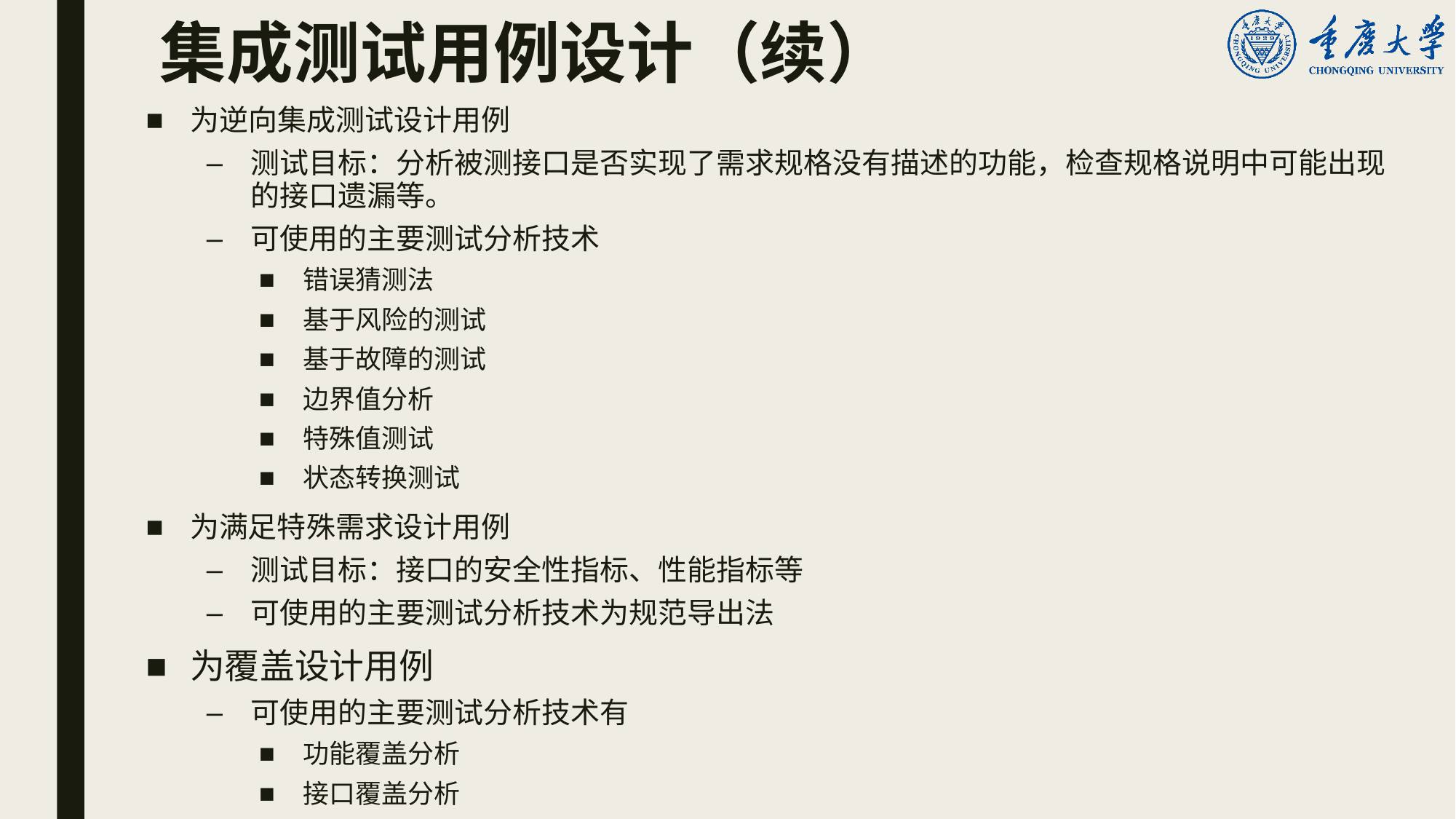

# 集成测试用例设计（续）
为逆向集成测试设计用例
测试目标：分析被测接口是否实现了需求规格没有描述的功能，检查规格说明中可能出现的接口遗漏等。
可使用的主要测试分析技术
错误猜测法
基于风险的测试
基于故障的测试
边界值分析
特殊值测试
状态转换测试
为满足特殊需求设计用例
测试目标：接口的安全性指标、性能指标等
可使用的主要测试分析技术为规范导出法
为覆盖设计用例
可使用的主要测试分析技术有
功能覆盖分析
接口覆盖分析